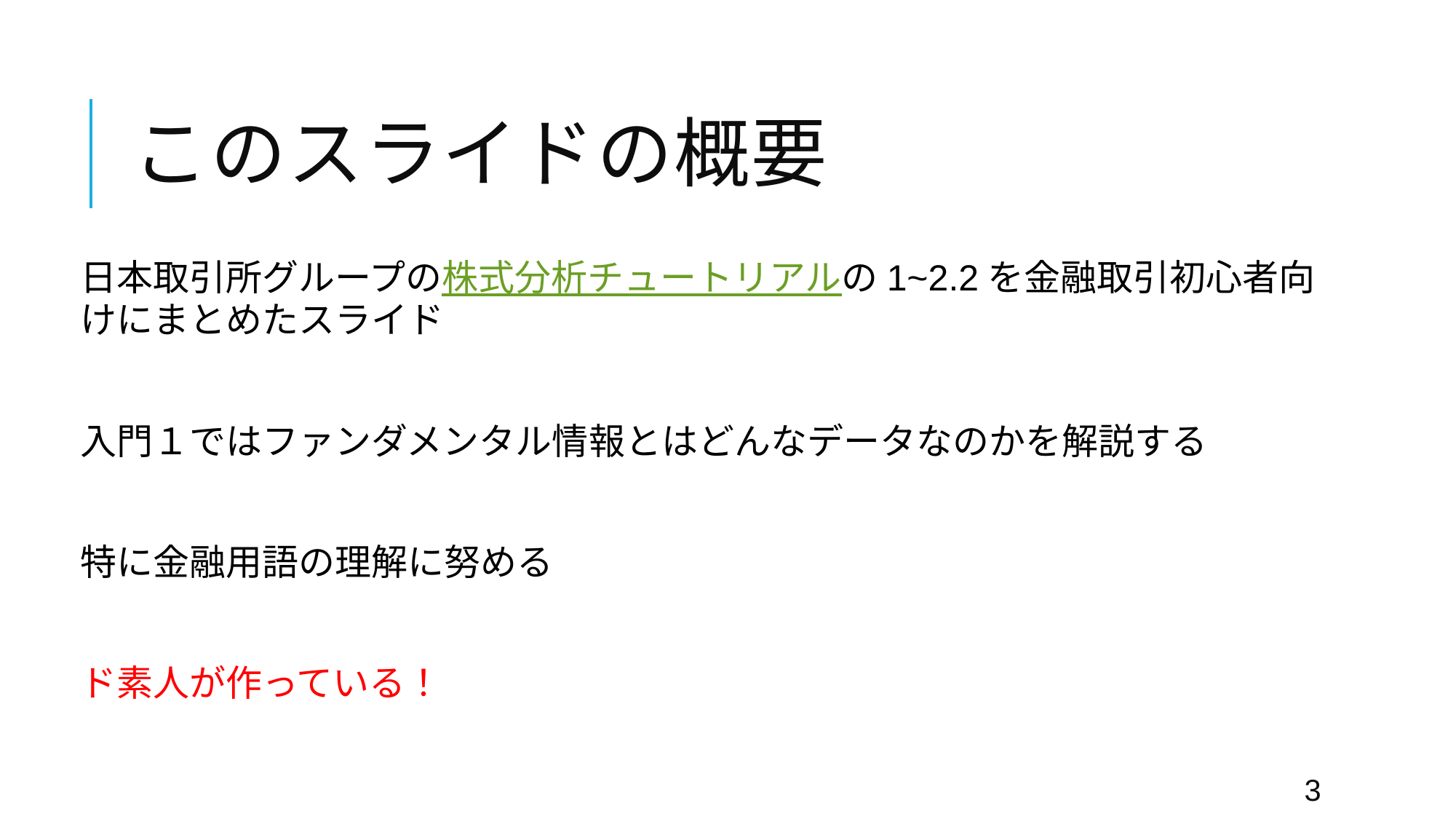

# このスライドの概要
日本取引所グループの株式分析チュートリアルの1~2.2を金融取引初心者向けにまとめたスライド

入門１ではファンダメンタル情報とはどんなデータなのかを解説する

特に金融用語の理解に努める

ド素人が作っている！
3